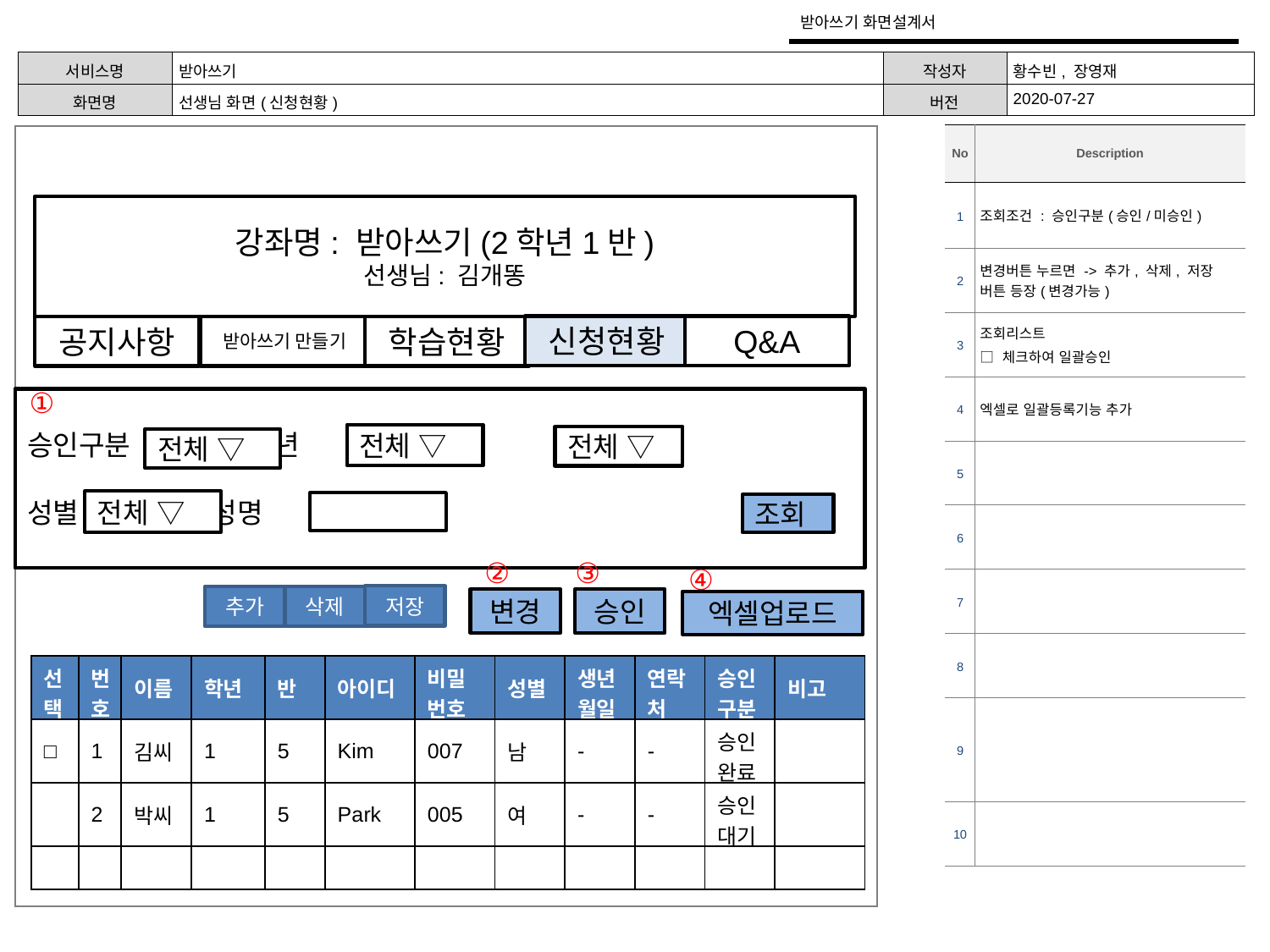

받아쓰기 화면설계서
| 서비스명 | 받아쓰기 | 작성자 | 황수빈, 장영재 |
| --- | --- | --- | --- |
| 화면명 | 선생님 화면(신청현황) | 버전 | 2020-07-27 |
| No | Description |
| --- | --- |
| 1 | 조회조건 : 승인구분(승인/미승인) |
| 2 | 변경버튼 누르면 -> 추가, 삭제, 저장 버튼 등장(변경가능) |
| 3 | 조회리스트 □ 체크하여 일괄승인 |
| 4 | 엑셀로 일괄등록기능 추가 |
| 5 |  |
| 6 |  |
| 7 |  |
| 8 |  |
| 9 |  |
| 10 |  |

강좌명: 받아쓰기(2학년1반)
선생님: 김개똥
신청현황
Q&A
공지사항
받아쓰기 만들기
학습현황
①
승인구분               학년                 반

성별                 성명
전체 ▽
전체 ▽
전체 ▽
전체 ▽

조회
②
③
④
저장
추가
삭제
변경
승인
엑셀업로드
| 선택 | 번호 | 이름 | 학년 | 반 | 아이디 | 비밀번호 | 성별 | 생년월일 | 연락처 | 승인구분 | 비고 |
| --- | --- | --- | --- | --- | --- | --- | --- | --- | --- | --- | --- |
| □ | 1 | 김씨 | 1 | 5 | Kim | 007 | 남 | - | - | 승인완료 |  |
|  | 2 | 박씨 | 1 | 5 | Park | 005 | 여 | - | - | 승인대기 |  |
|  |  |  |  |  |  |  |  |  |  |  |  |